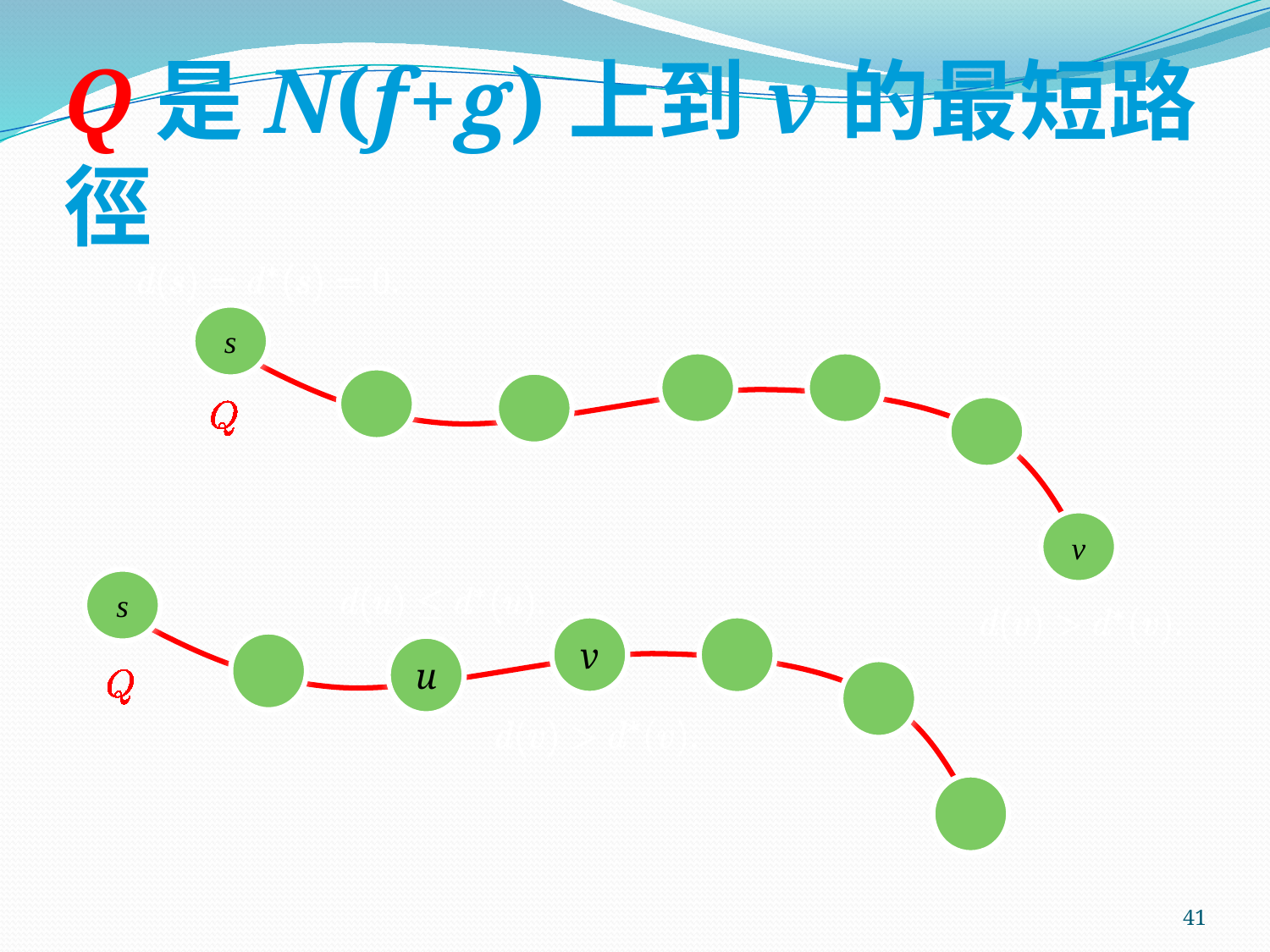

# Q是N(f+g)上到v的最短路徑

s

v
s

v

u

41